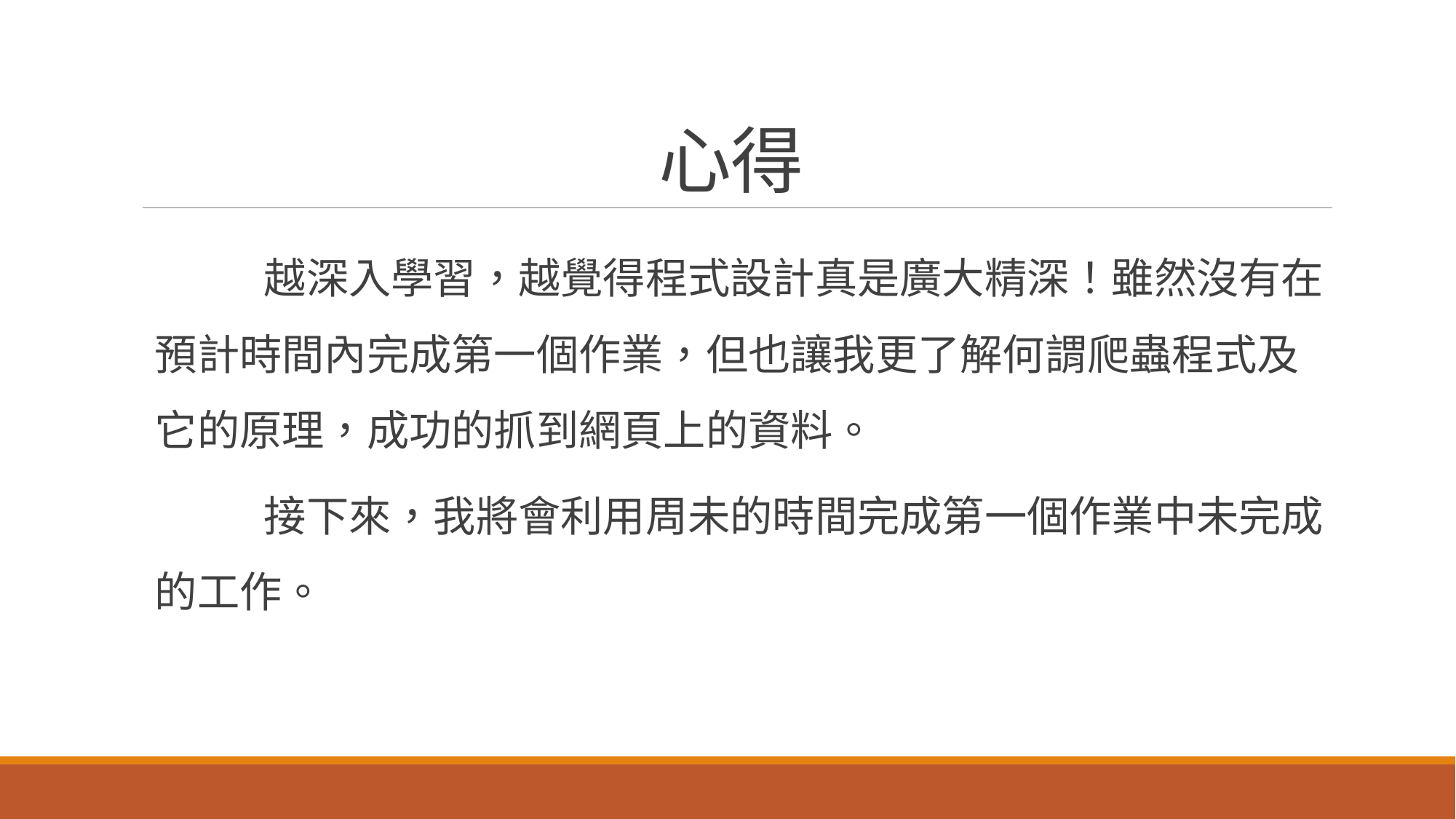

# 心得
	越深入學習，越覺得程式設計真是廣大精深！雖然沒有在預計時間內完成第一個作業，但也讓我更了解何謂爬蟲程式及它的原理，成功的抓到網頁上的資料。
	接下來，我將會利用周未的時間完成第一個作業中未完成的工作。